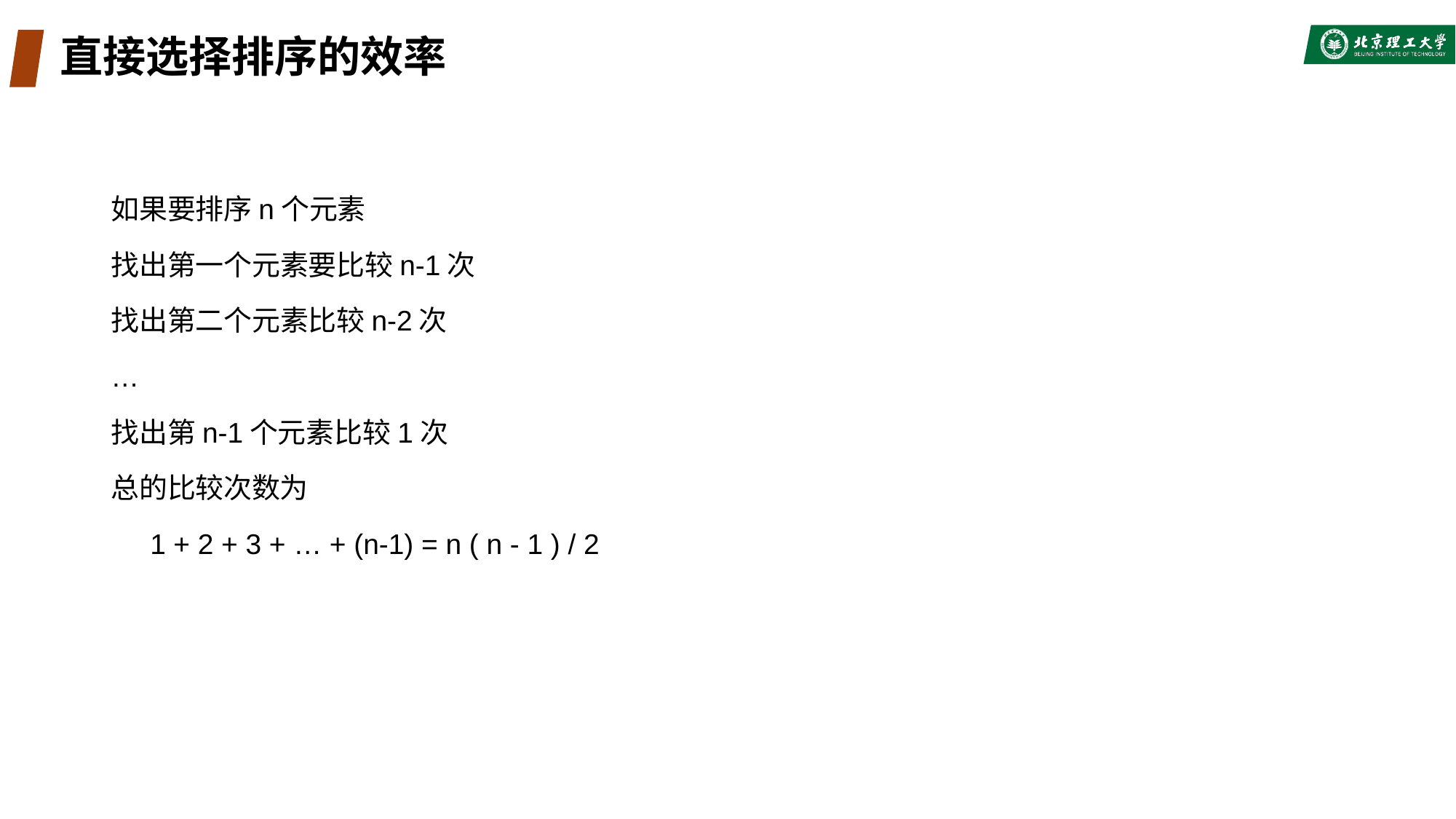

# 直接选择排序的效率
如果要排序n个元素
找出第一个元素要比较n-1次
找出第二个元素比较n-2次
…
找出第n-1个元素比较1次
总的比较次数为
     1 + 2 + 3 + … + (n-1) = n ( n - 1 ) / 2